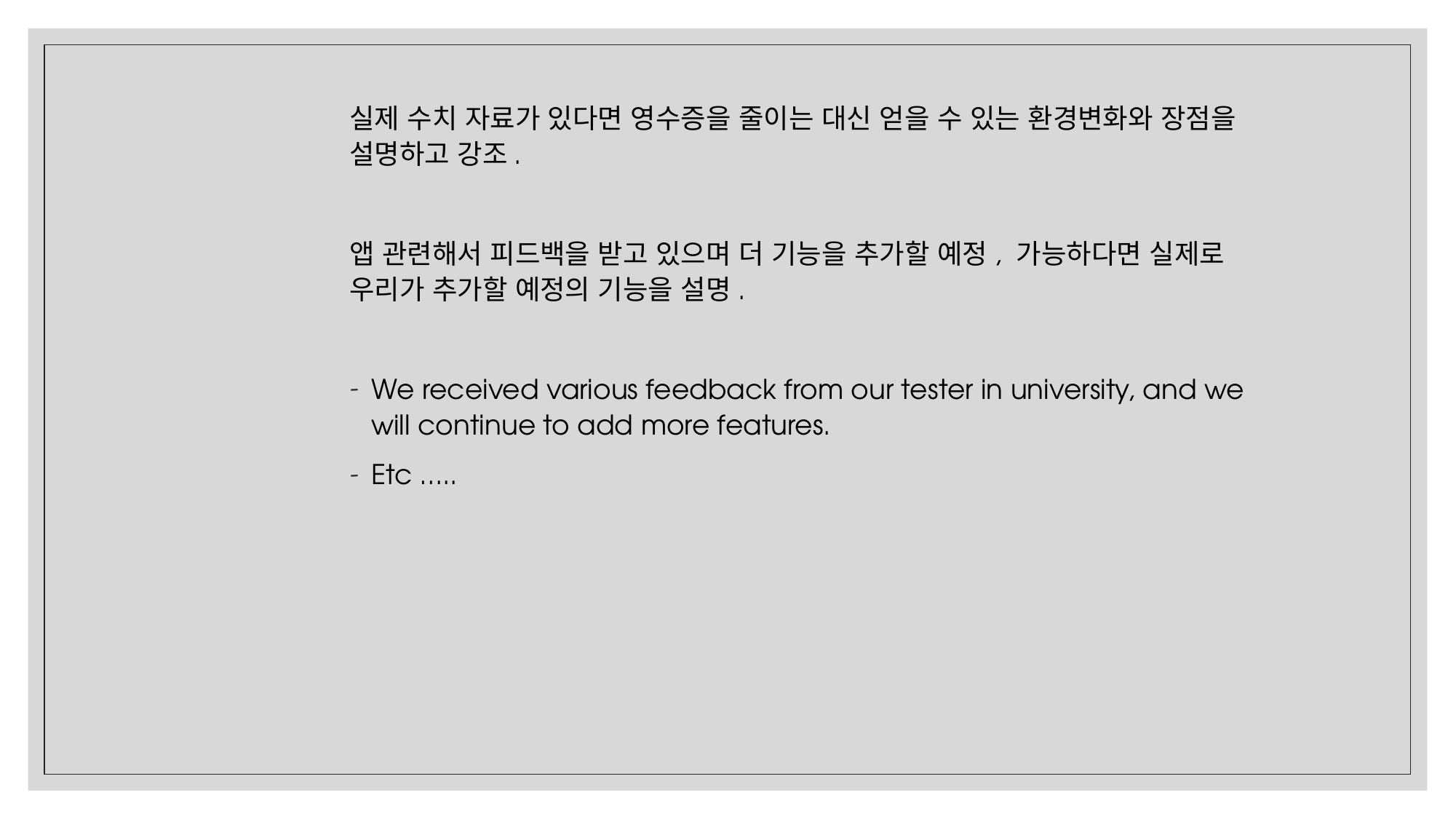

실제 수치 자료가 있다면 영수증을 줄이는 대신 얻을 수 있는 환경변화와 장점을 설명하고 강조.

앱 관련해서 피드백을 받고 있으며 더 기능을 추가할 예정, 가능하다면 실제로 우리가 추가할 예정의 기능을 설명.

We received various feedback from our tester in university, and we will continue to add more features.
Etc …..